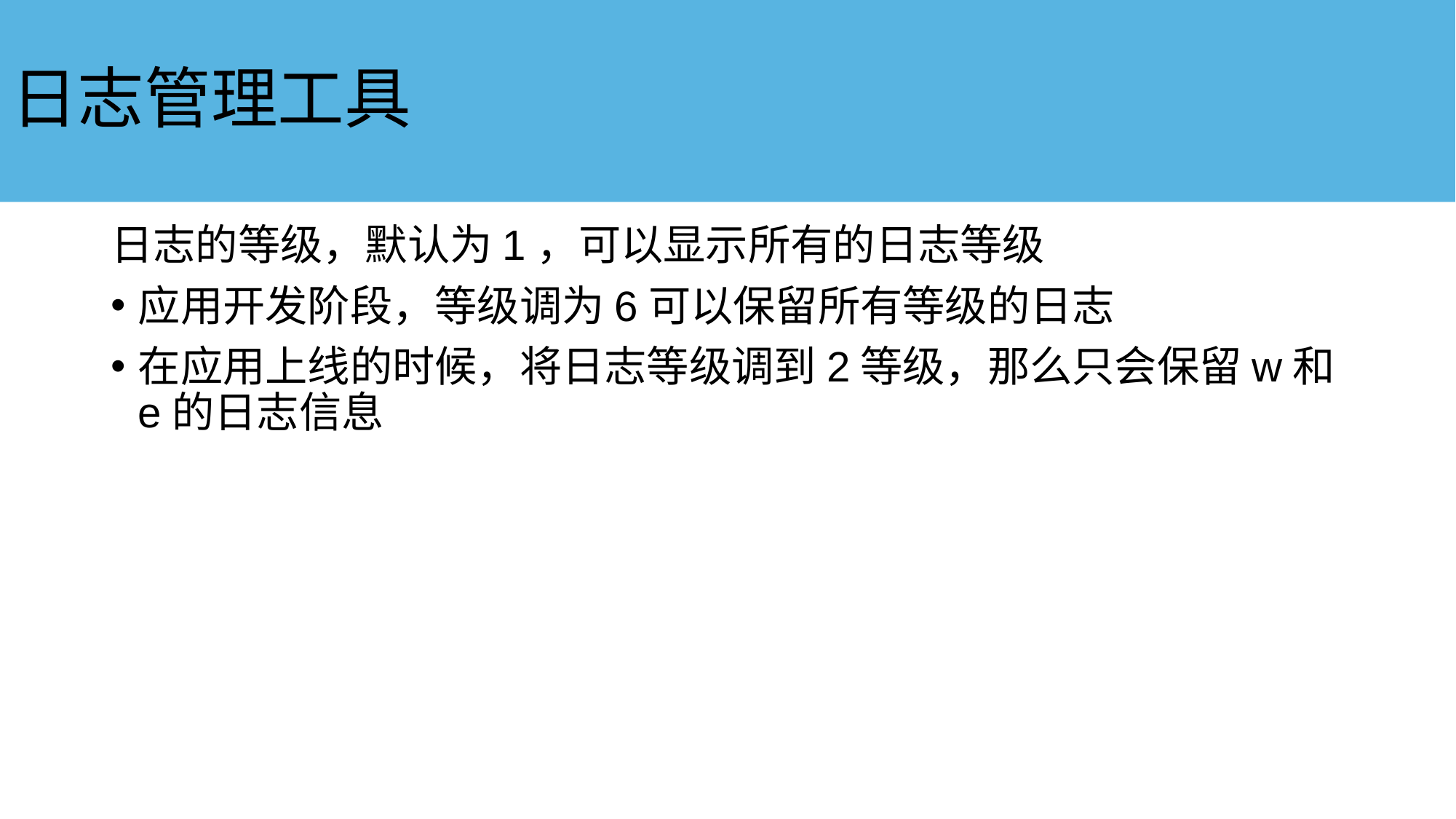

# 日志管理工具
日志的等级，默认为1，可以显示所有的日志等级
应用开发阶段，等级调为6可以保留所有等级的日志
在应用上线的时候，将日志等级调到2等级，那么只会保留w和e的日志信息